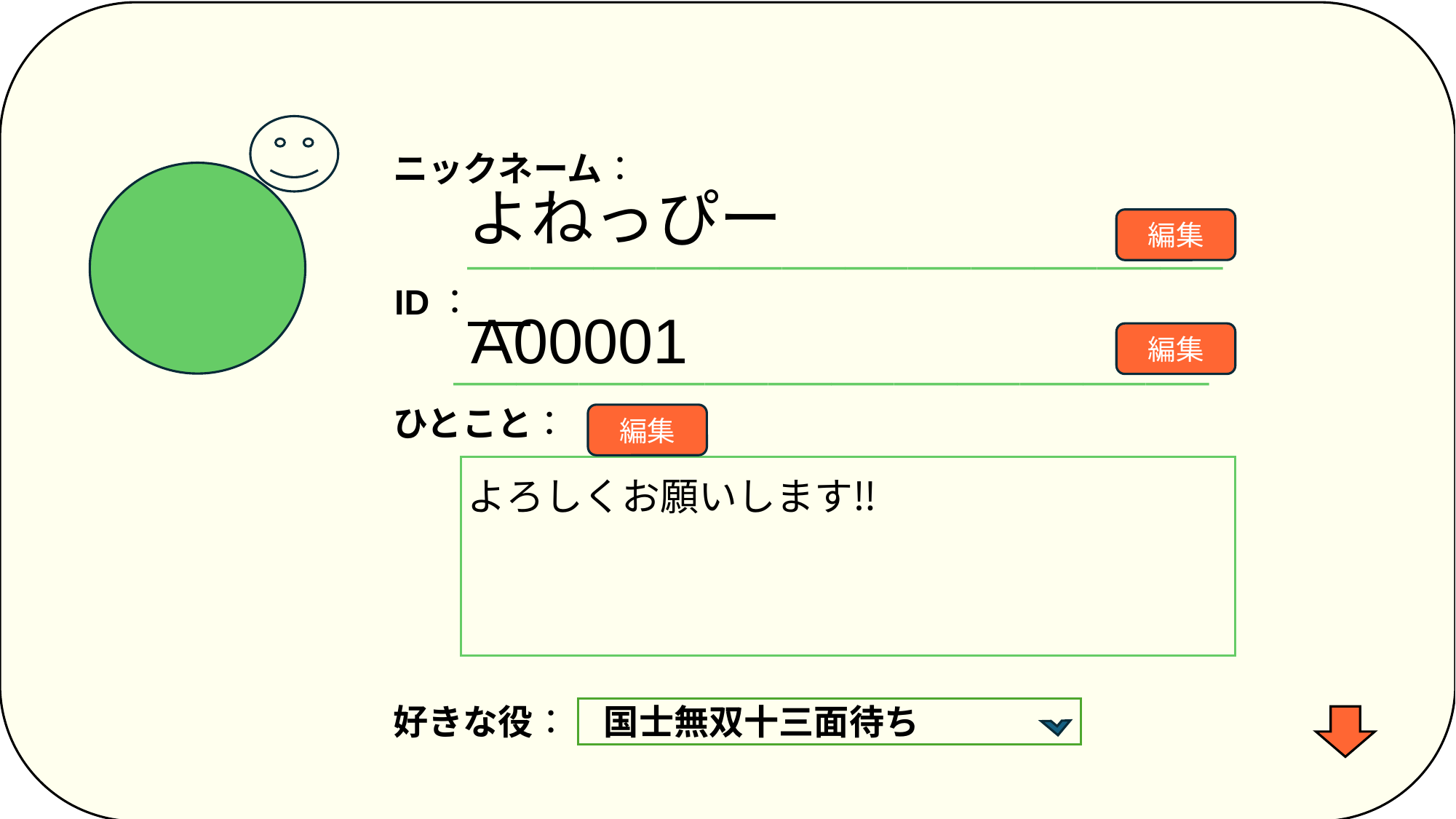

ニックネーム：

よねっぴー
＿＿＿＿＿＿＿＿＿＿＿＿
編集
ID：
A00001
＿＿＿＿＿＿＿＿＿＿＿＿
編集
ひとこと：
編集

よろしくお願いします‼
好きな役：　国士無双十三面待ち